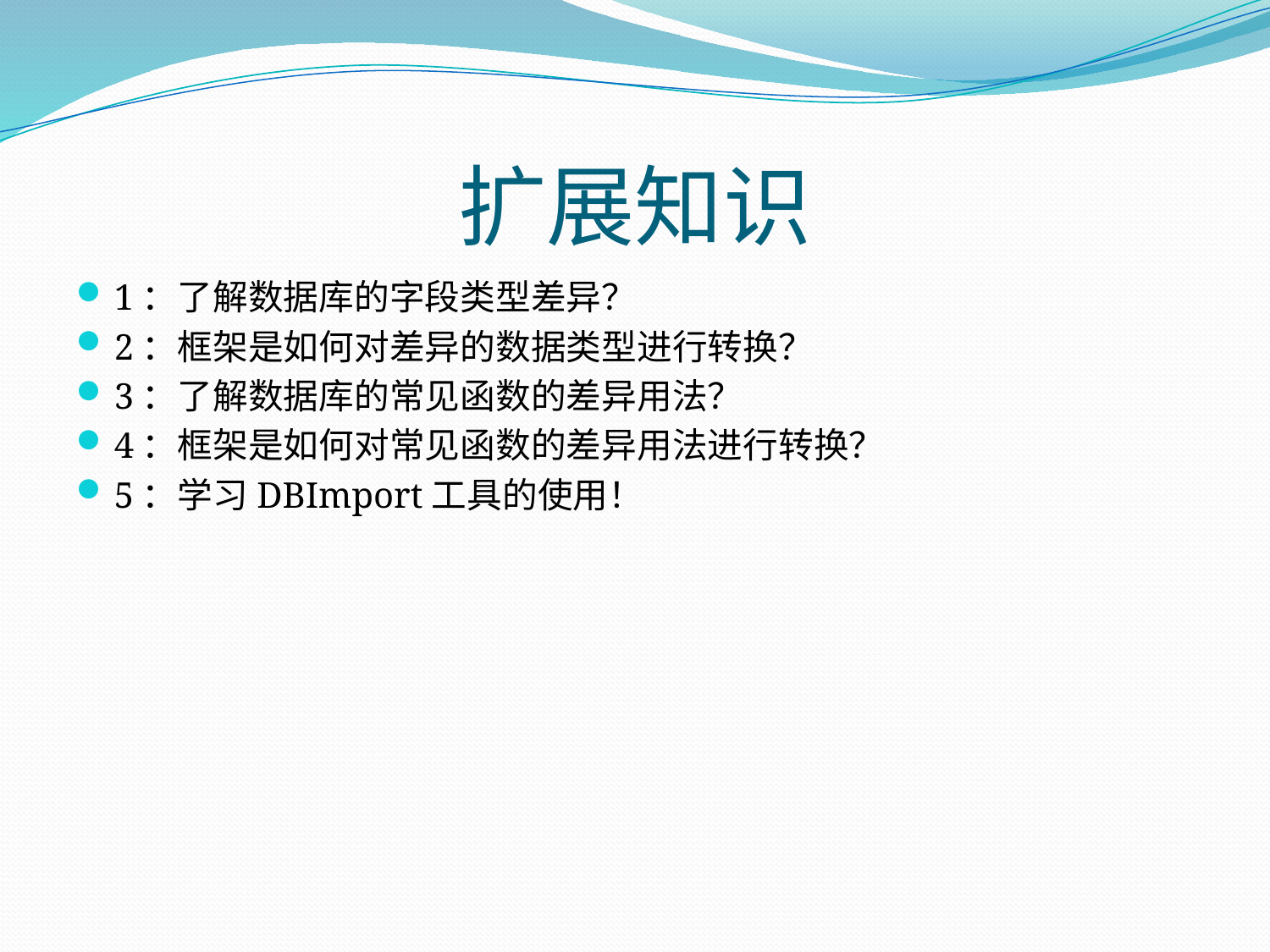

# 扩展知识
1：了解数据库的字段类型差异？
2：框架是如何对差异的数据类型进行转换？
3：了解数据库的常见函数的差异用法？
4：框架是如何对常见函数的差异用法进行转换？
5：学习DBImport工具的使用！